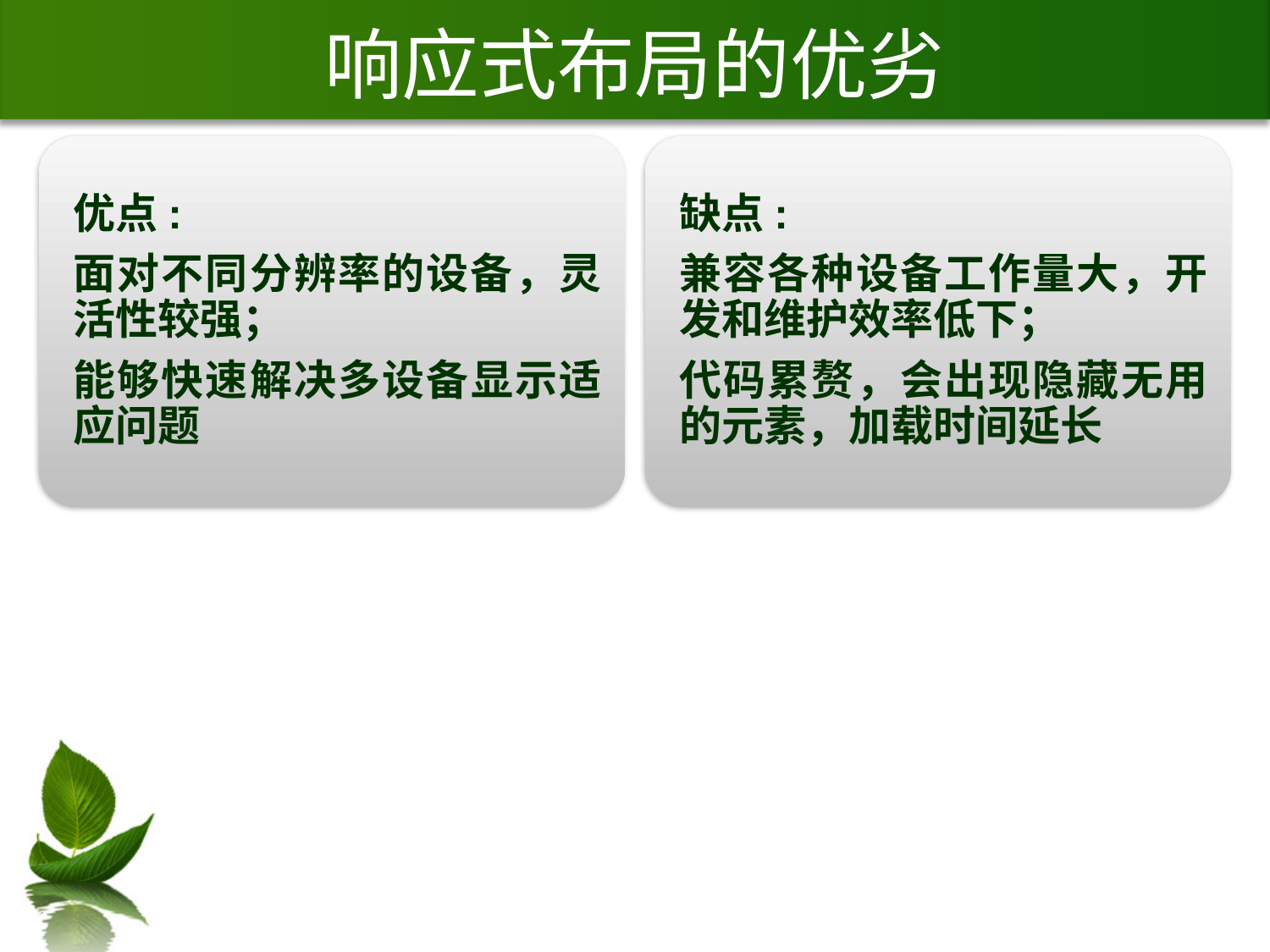

# 响应式布局的优劣
优点:
面对不同分辨率的设备，灵活性较强；
能够快速解决多设备显示适应问题
缺点:
兼容各种设备工作量大，开发和维护效率低下；
代码累赘，会出现隐藏无用的元素，加载时间延长